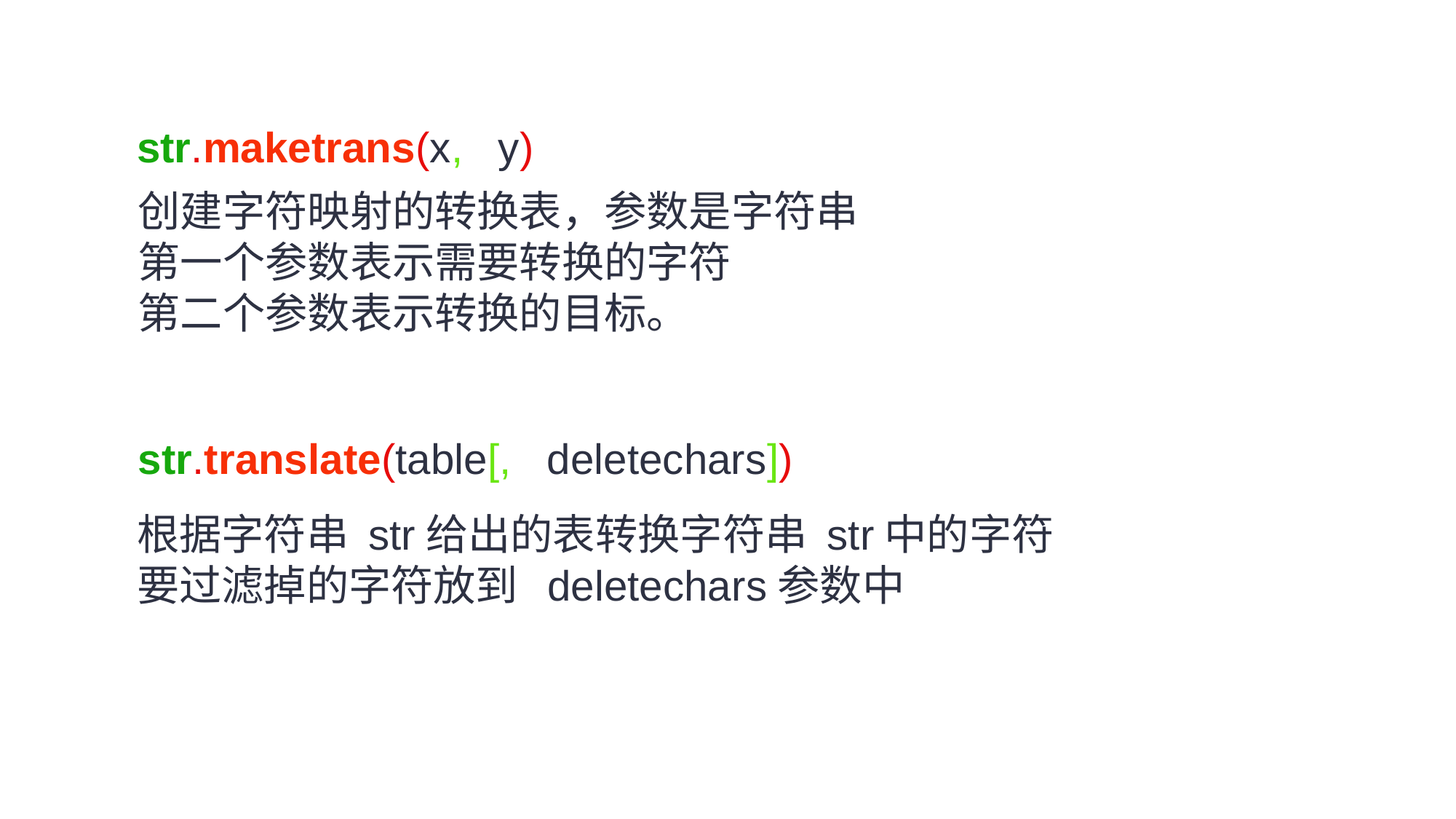

str.maketrans(x,   y)
创建字符映射的转换表，参数是字符串
第一个参数表示需要转换的字符
第二个参数表示转换的目标。
str.translate(table[,   deletechars])
根据字符串 str给出的表转换字符串 str中的字符
要过滤掉的字符放到  deletechars参数中